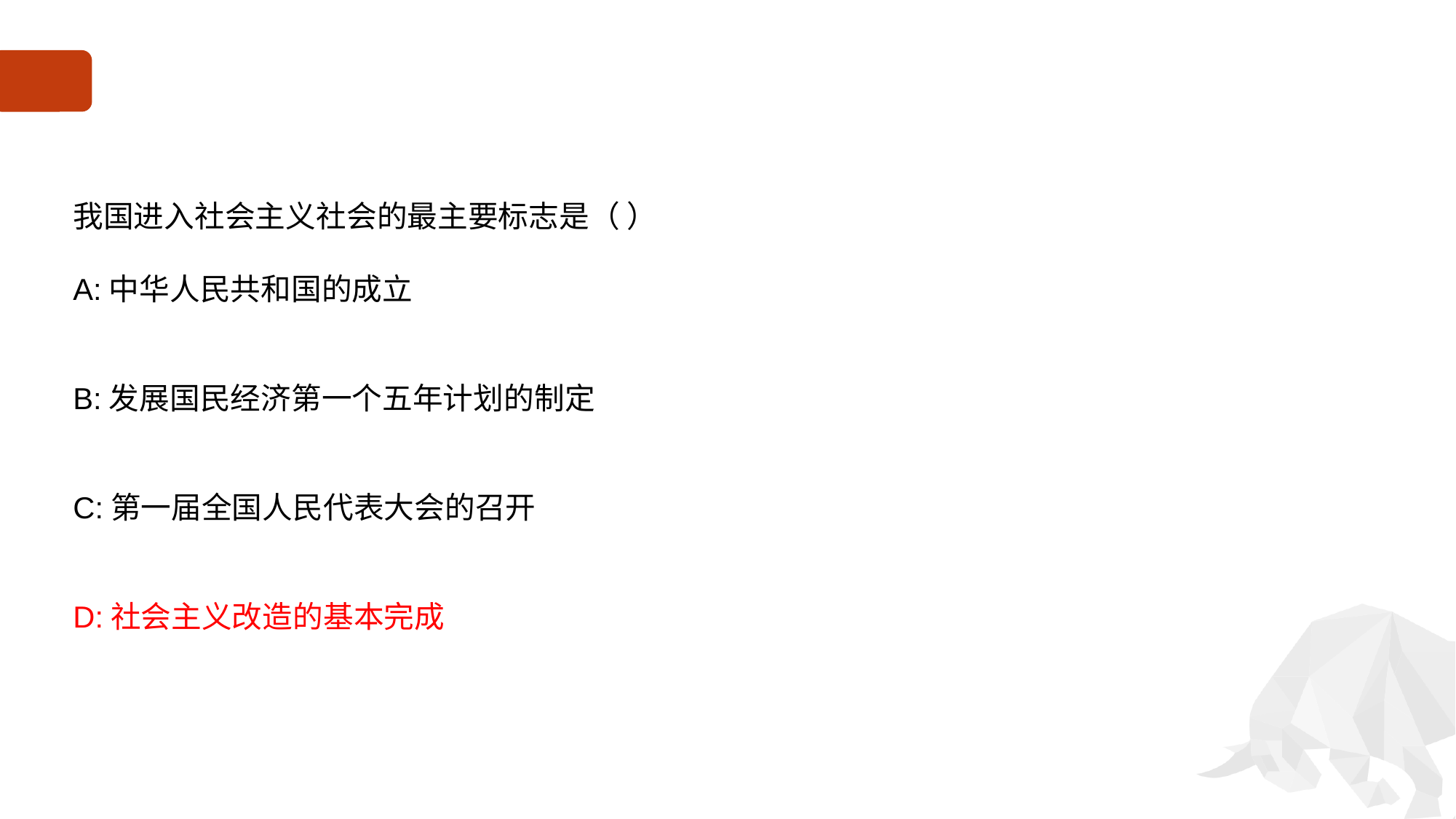

#
我国进入社会主义社会的最主要标志是（ ）

A:中华人民共和国的成立

B:发展国民经济第一个五年计划的制定

C:第一届全国人民代表大会的召开

D:社会主义改造的基本完成